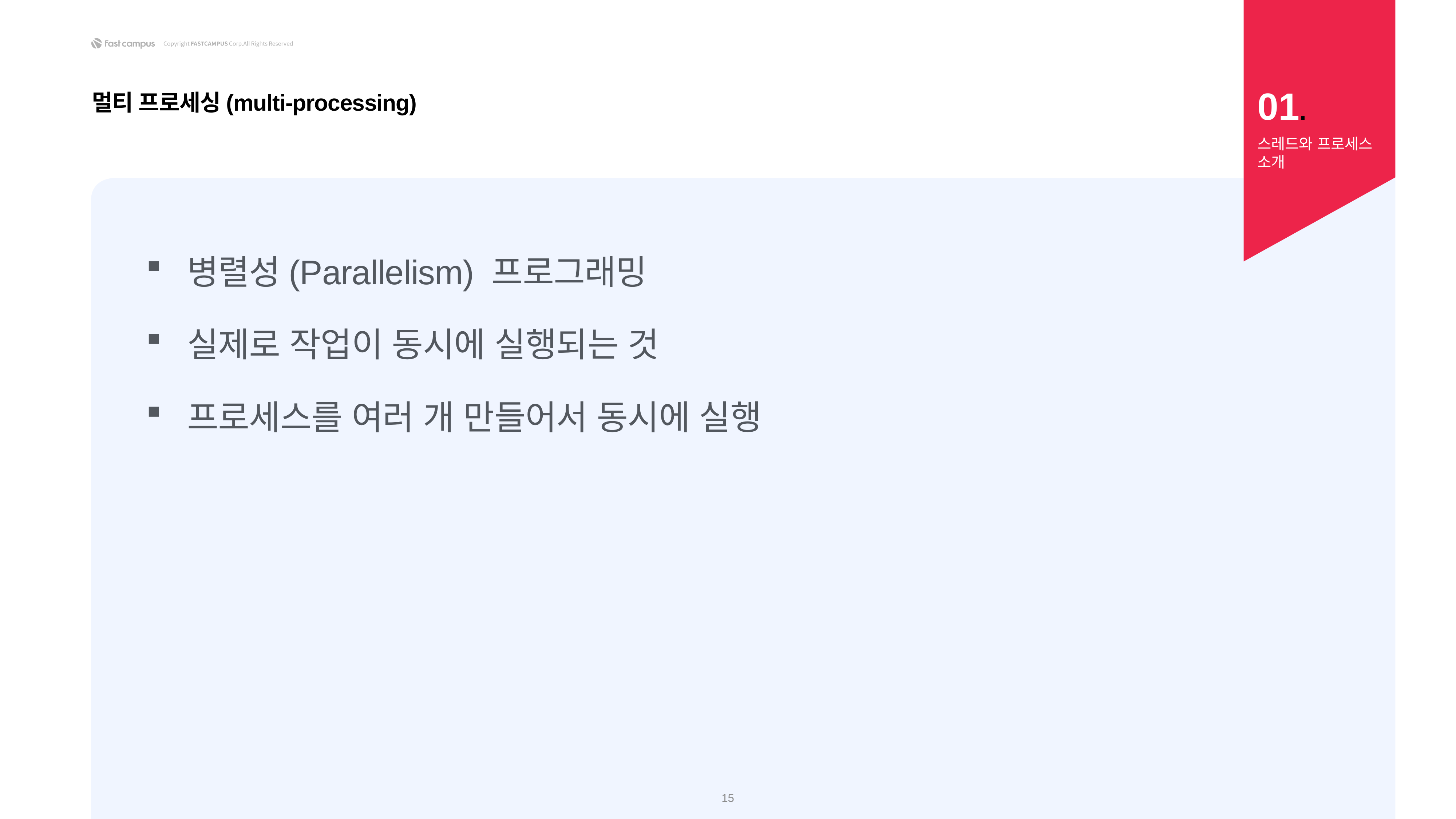

01.
멀티 프로세싱(multi-processing)
스레드와 프로세스 소개

병렬성(Parallelism) 프로그래밍
실제로 작업이 동시에 실행되는 것
프로세스를 여러 개 만들어서 동시에 실행
15